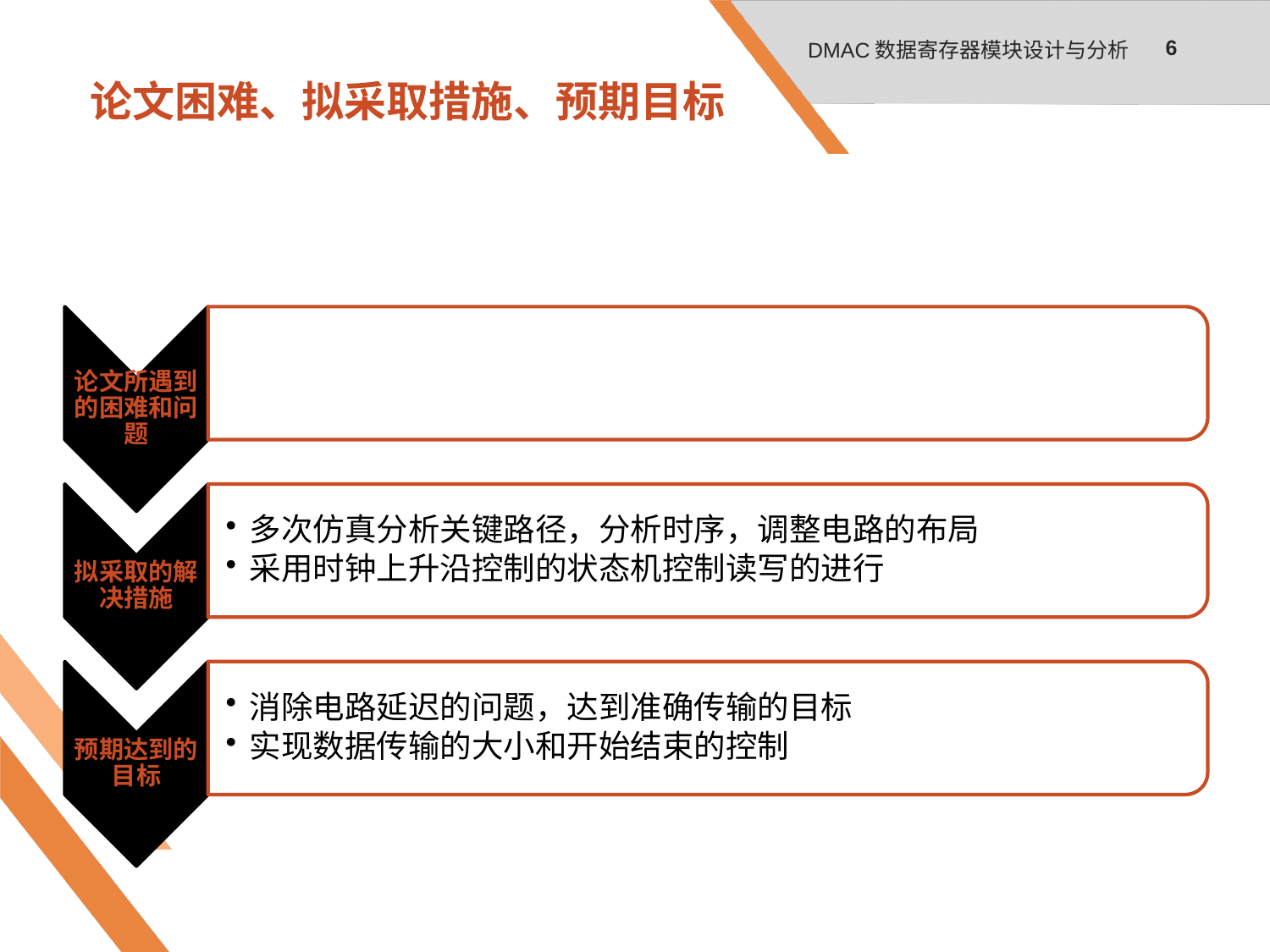

6
DMAC数据寄存器模块设计与分析
# 论文困难、拟采取措施、预期目标
论文所遇到的困难和问题
关键路径的分析和优化
数据传输的控制问题
拟采取的解决措施
多次仿真分析关键路径，分析时序，调整电路的布局
采用时钟上升沿控制的状态机控制读写的进行
预期达到的目标
消除电路延迟的问题，达到准确传输的目标
实现数据传输的大小和开始结束的控制